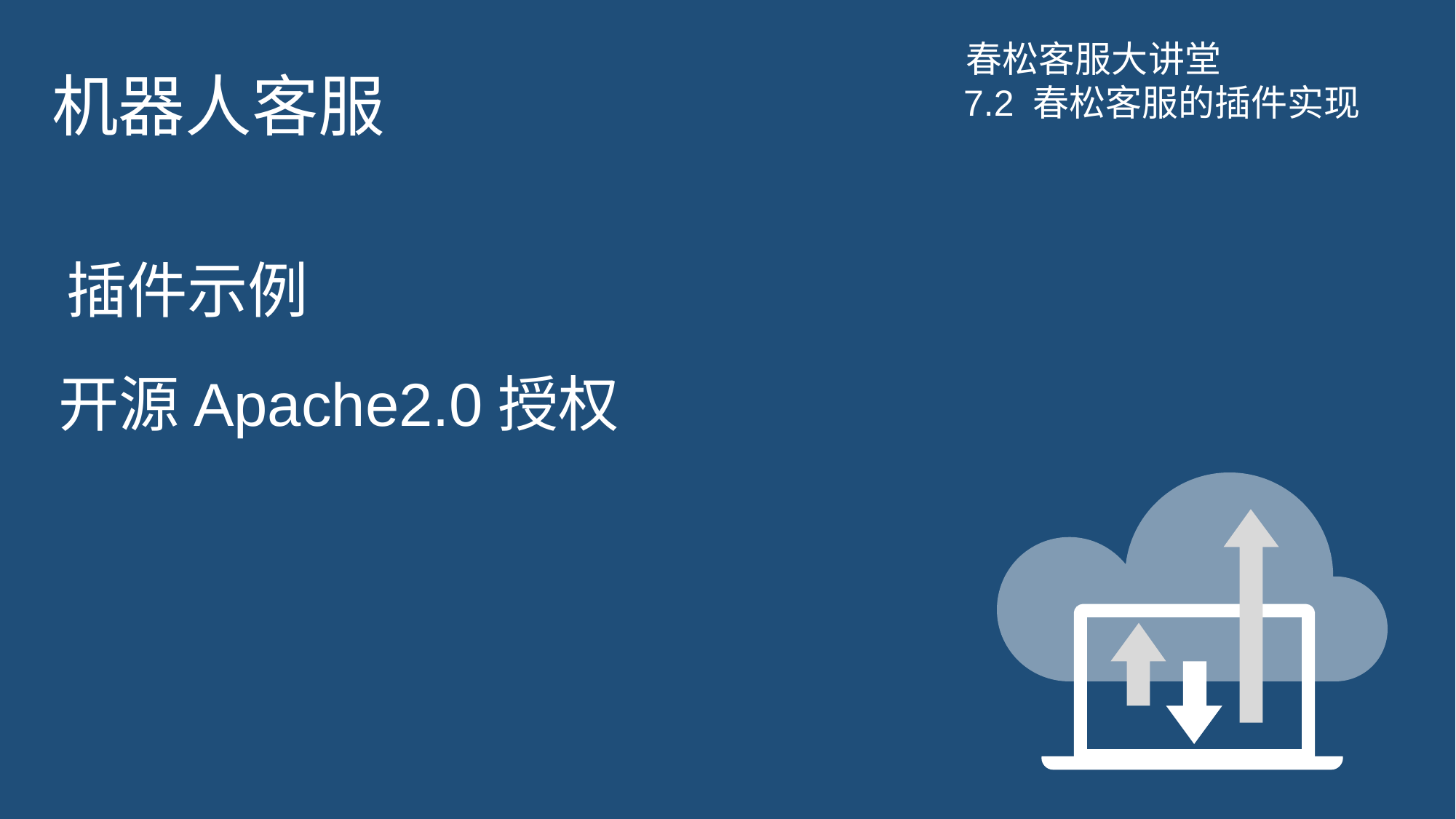

# 机器人客服
春松客服大讲堂
7.2 春松客服的插件实现
插件示例
开源Apache2.0授权